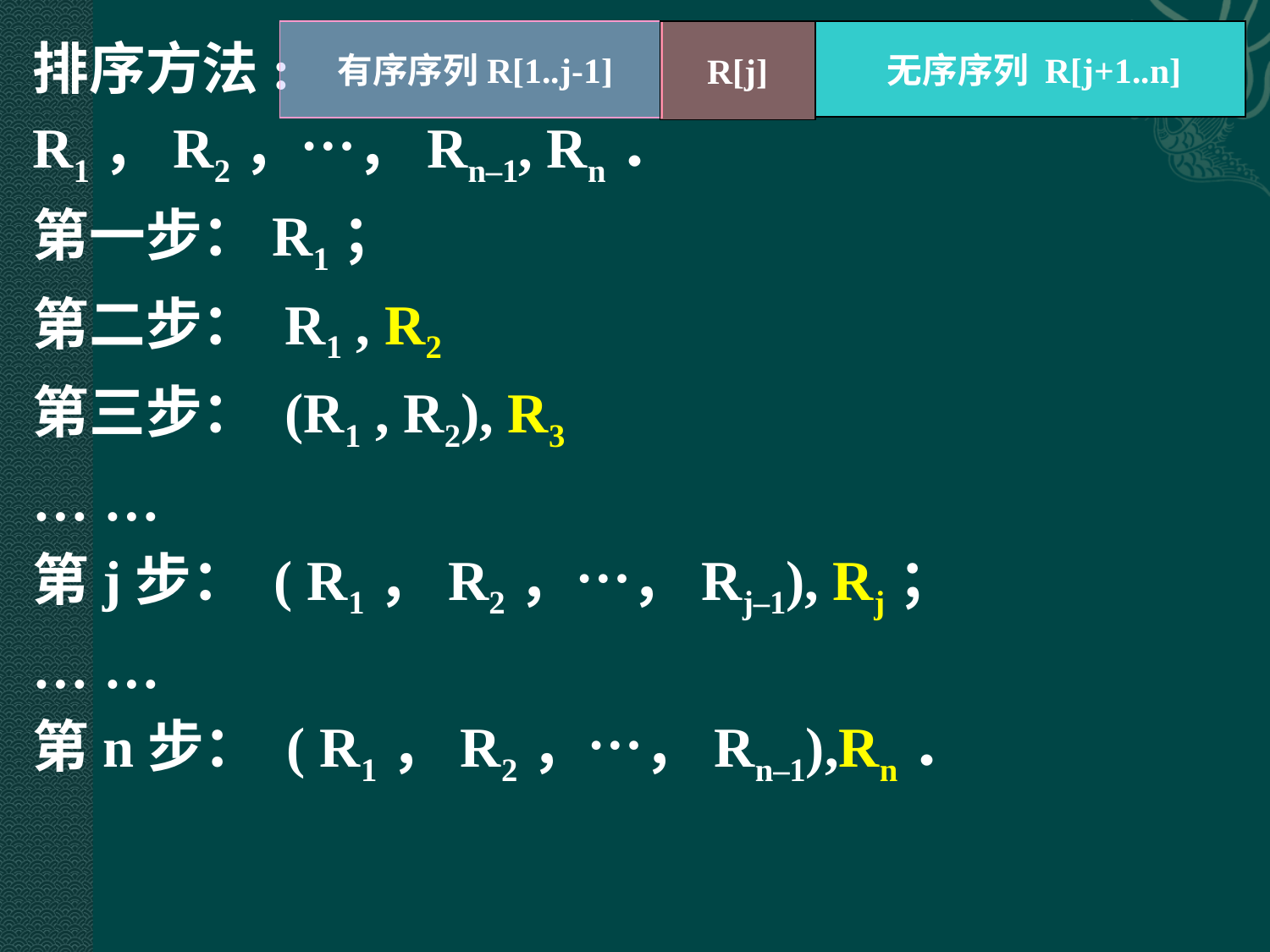

有序序列R[1..j-1]
R[j]
无序序列 R[j+1..n]
排序方法:
R1，R2，…，Rn–1, Rn．
第一步：R1；
第二步： R1 , R2
第三步： (R1 , R2), R3
… …
第j步： ( R1，R2，…，Rj–1), Rj；
… …
第n步： ( R1，R2，…，Rn–1),Rn．